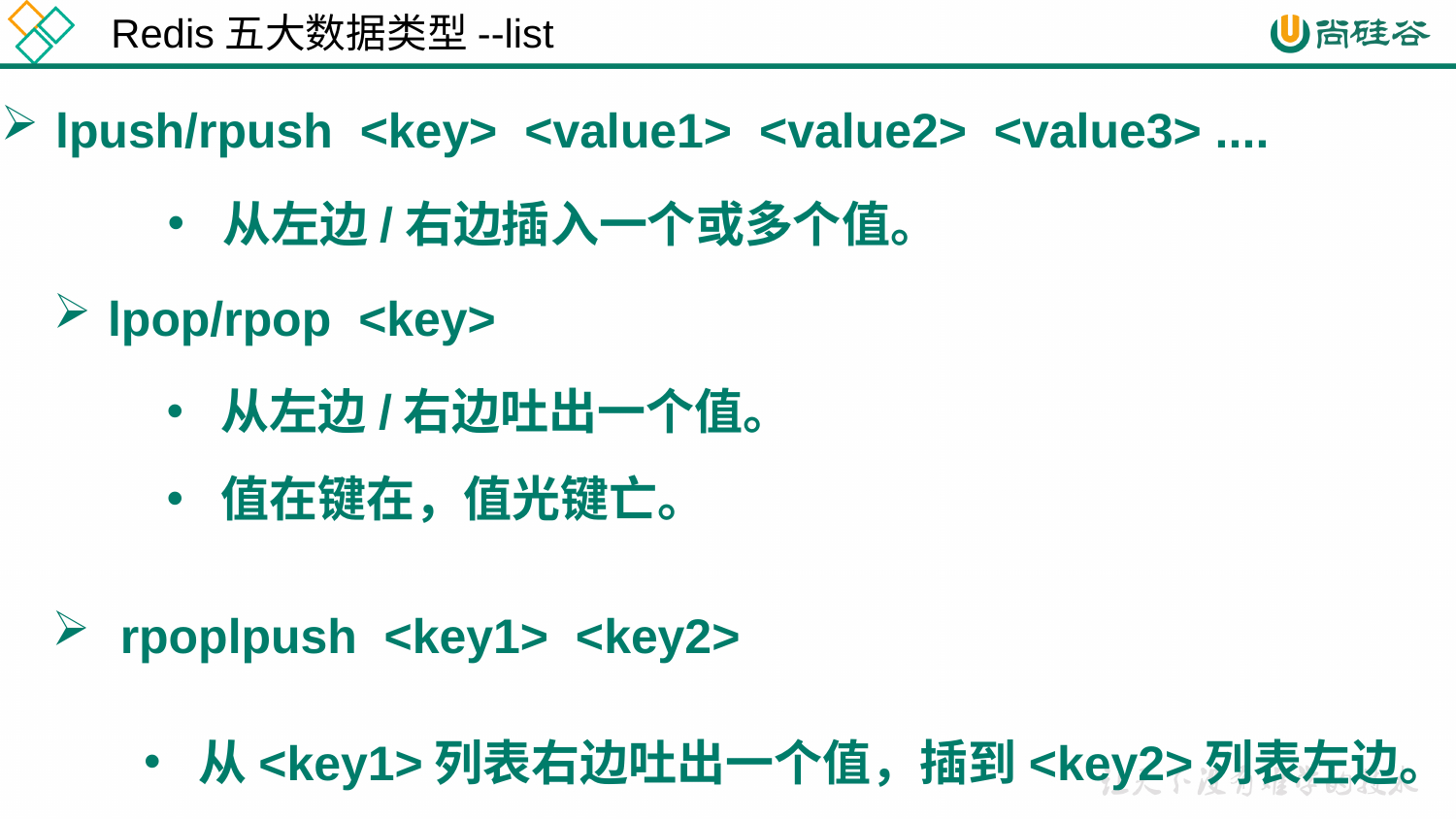

Redis五大数据类型--list
lpush/rpush  <key>  <value1>  <value2>  <value3> ....
从左边/右边插入一个或多个值。
lpop/rpop  <key>
从左边/右边吐出一个值。
值在键在，值光键亡。
 rpoplpush  <key1>  <key2>
从<key1>列表右边吐出一个值，插到<key2>列表左边。